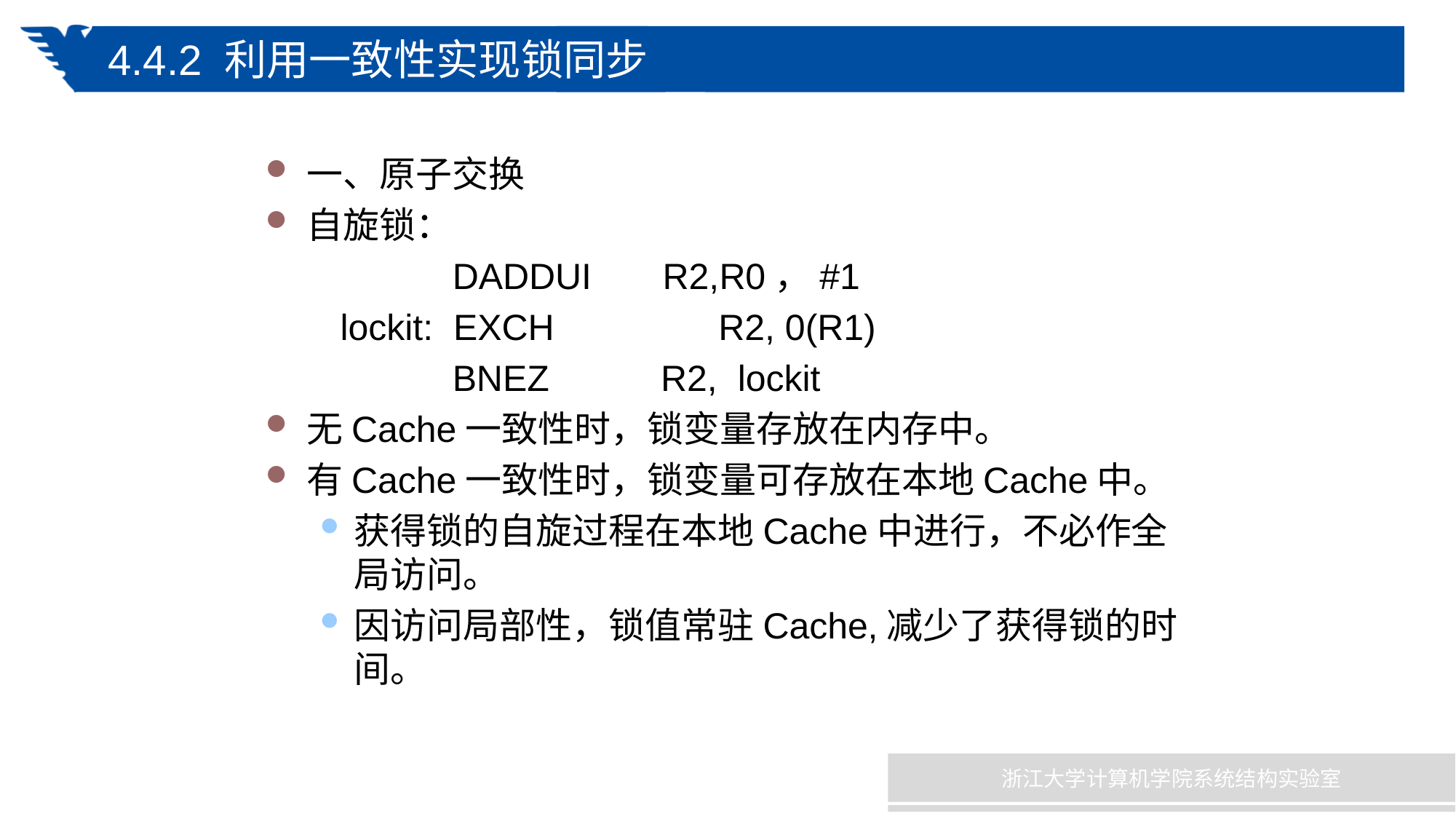

# 4.4.2 利用一致性实现锁同步
一、原子交换
自旋锁：
             DADDUI       R2,R0，#1
  lockit:  EXCH	       R2, 0(R1)
             BNEZ           R2,  lockit
无Cache一致性时，锁变量存放在内存中。
有Cache一致性时，锁变量可存放在本地Cache中。
获得锁的自旋过程在本地Cache中进行，不必作全局访问。
因访问局部性，锁值常驻Cache,减少了获得锁的时间。